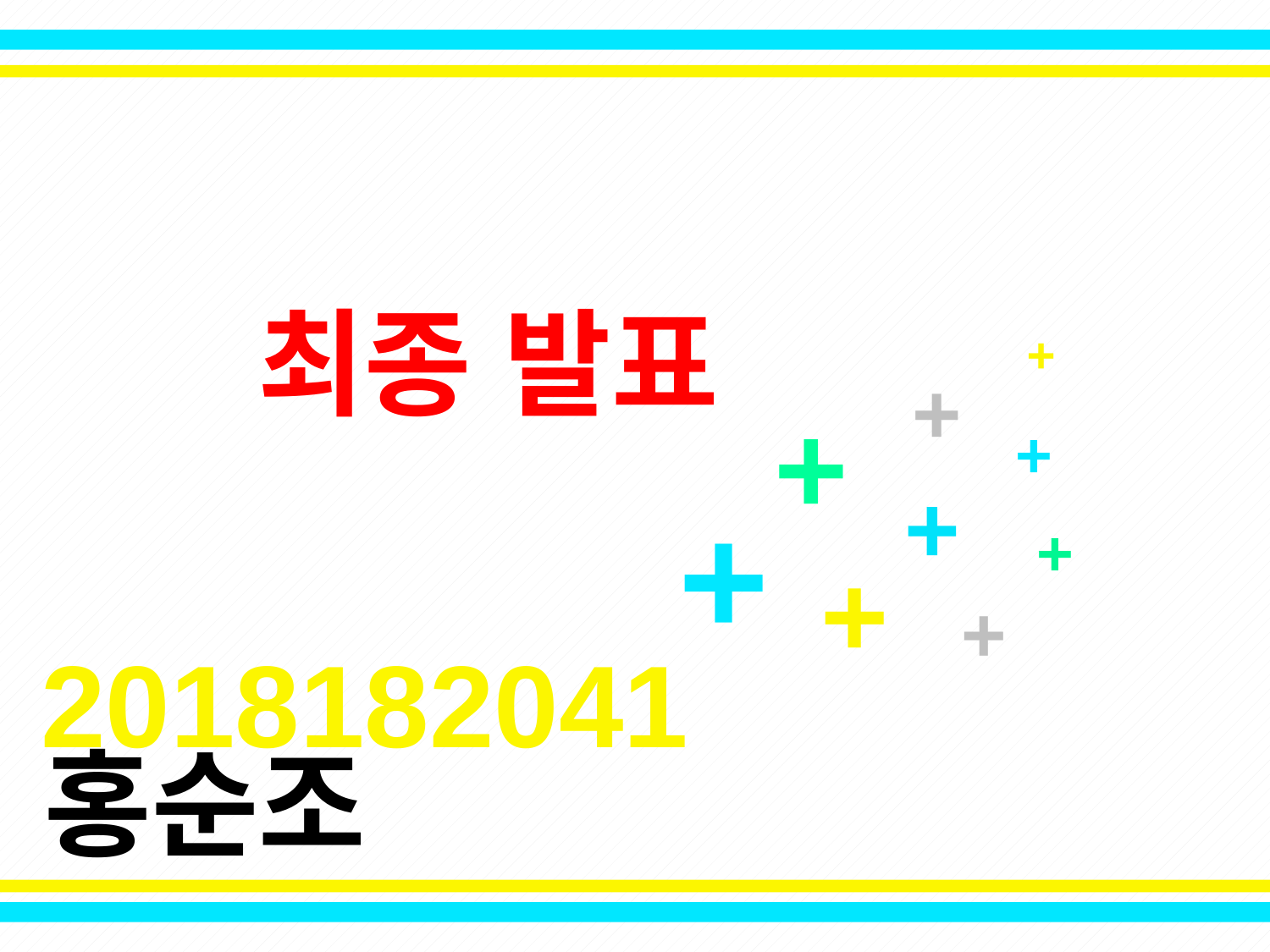

최종 발표
+
+
+
+
+
+
+
+
+
2018182041
홍순조